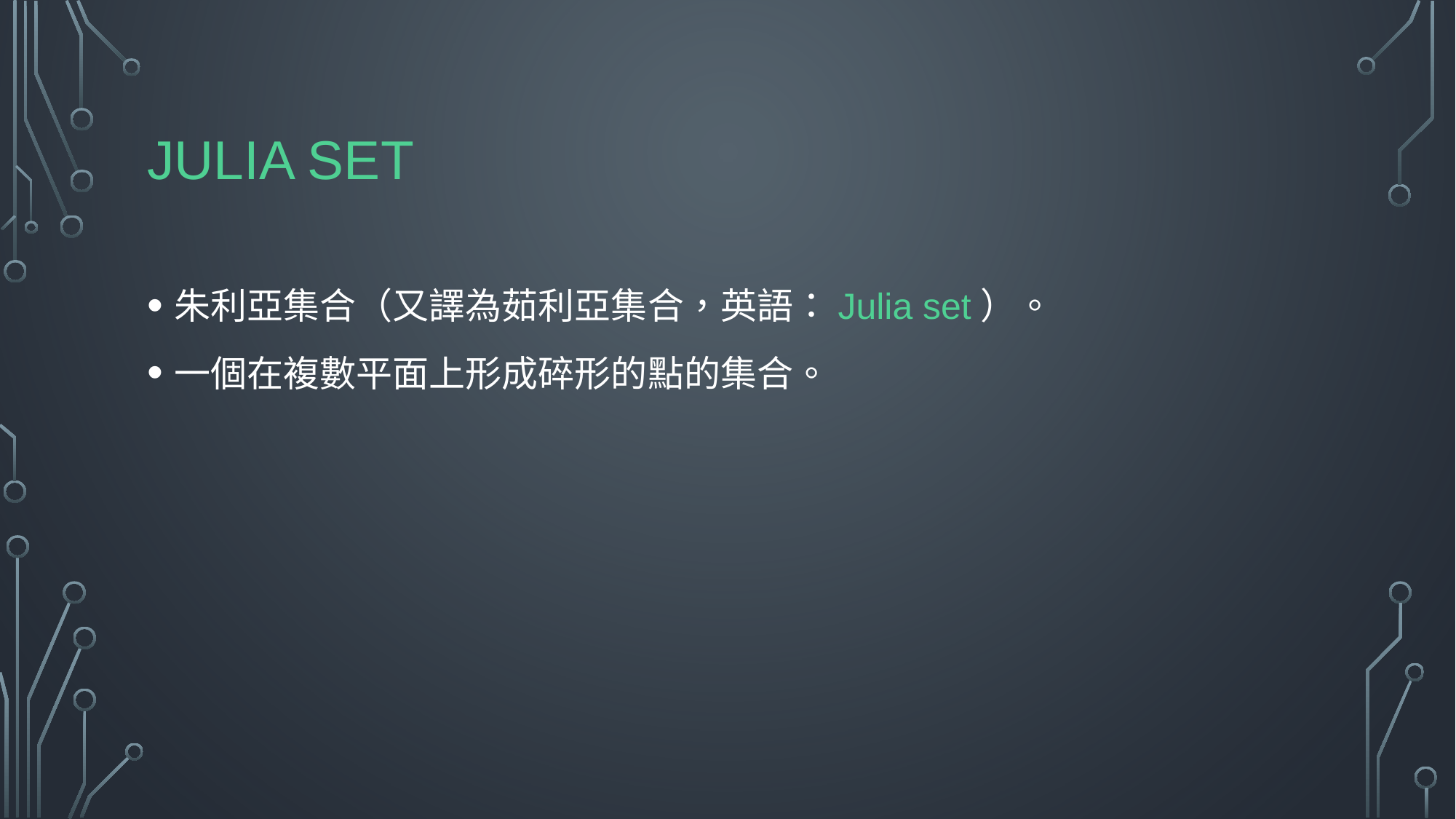

# Julia set
朱利亞集合（又譯為茹利亞集合，英語：Julia set）。
一個在複數平面上形成碎形的點的集合。